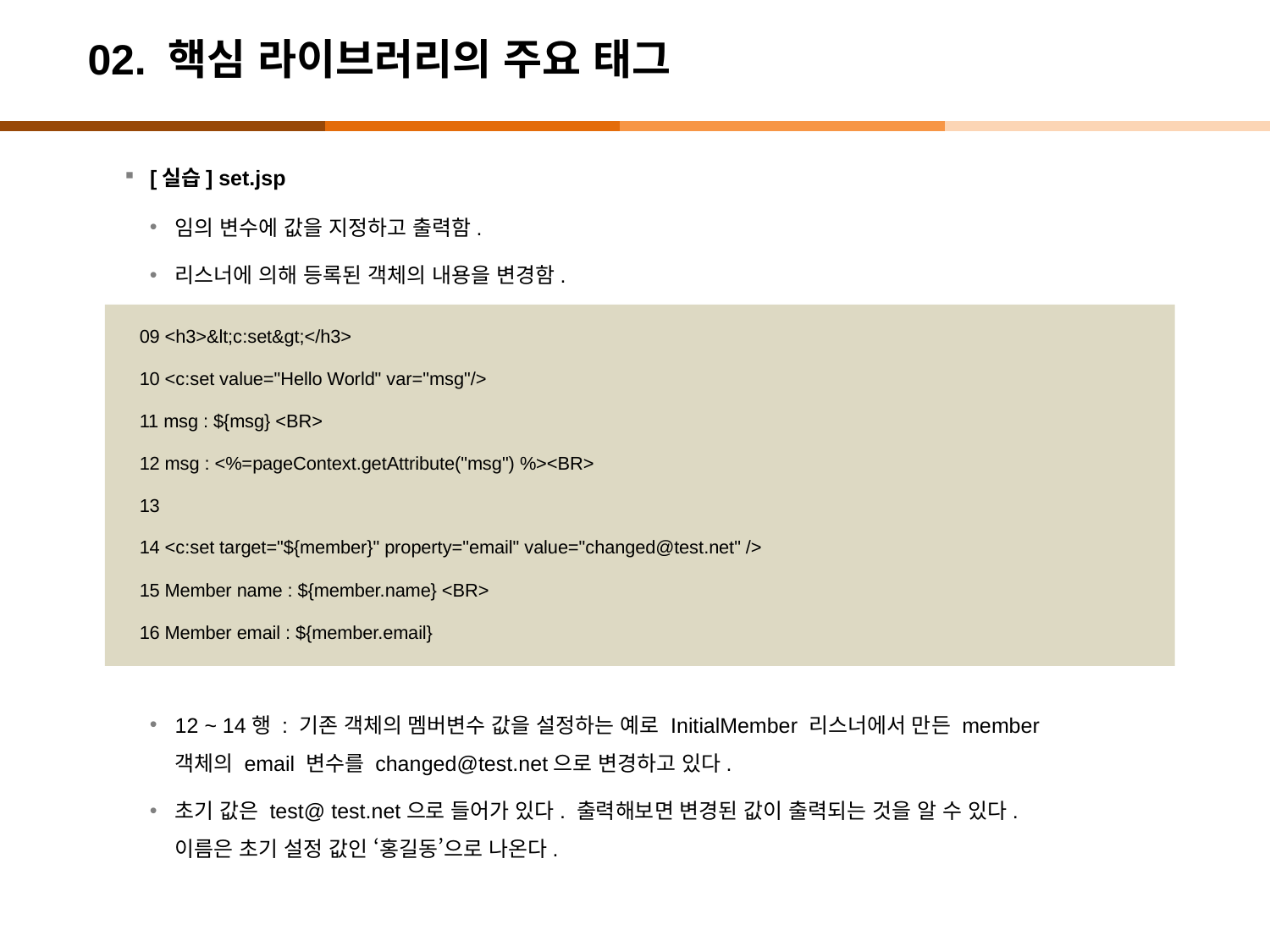

# 02. 핵심 라이브러리의 주요 태그
[실습] set.jsp
임의 변수에 값을 지정하고 출력함.
리스너에 의해 등록된 객체의 내용을 변경함.

12 ~ 14행 : 기존 객체의 멤버변수 값을 설정하는 예로 InitialMember 리스너에서 만든 member 객체의 email 변수를 changed@test.net으로 변경하고 있다.
초기 값은 test@ test.net으로 들어가 있다. 출력해보면 변경된 값이 출력되는 것을 알 수 있다. 이름은 초기 설정 값인 ‘홍길동’으로 나온다.

09 <h3>&lt;c:set&gt;</h3>
10 <c:set value="Hello World" var="msg"/>
11 msg : ${msg} <BR>
12 msg : <%=pageContext.getAttribute("msg") %><BR>
13
14 <c:set target="${member}" property="email" value="changed@test.net" />
15 Member name : ${member.name} <BR>
16 Member email : ${member.email}